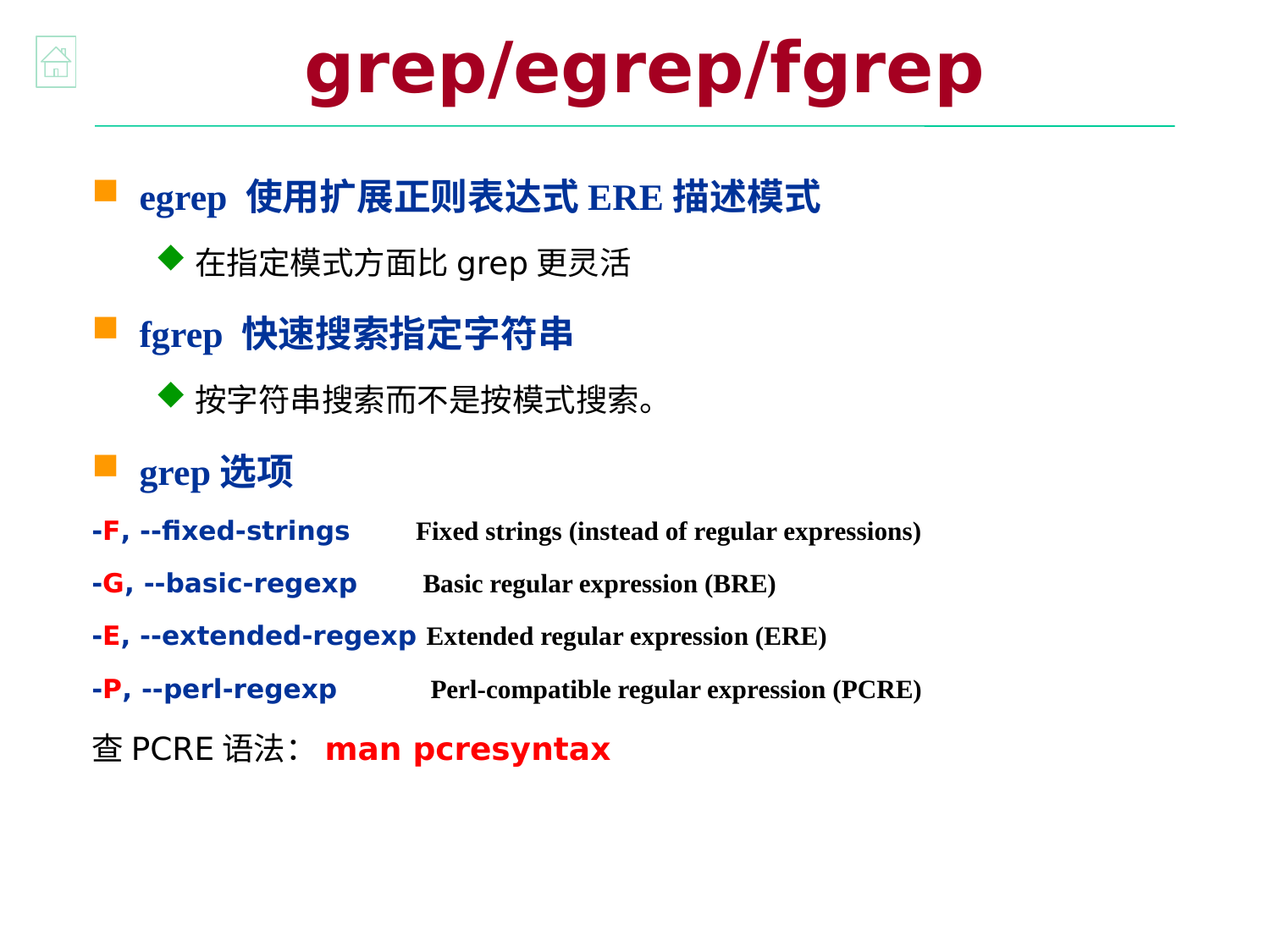

grep/egrep/fgrep

egrep 使用扩展正则表达式ERE描述模式
在指定模式方面比grep更灵活
fgrep 快速搜索指定字符串
按字符串搜索而不是按模式搜索。
grep选项
-F, --fixed-strings       Fixed strings (instead of regular expressions)
-G, --basic-regexp       Basic regular expression (BRE)
-E, --extended-regexp Extended regular expression (ERE)
-P, --perl-regexp          Perl-compatible regular expression (PCRE)
查PCRE语法：man pcresyntax